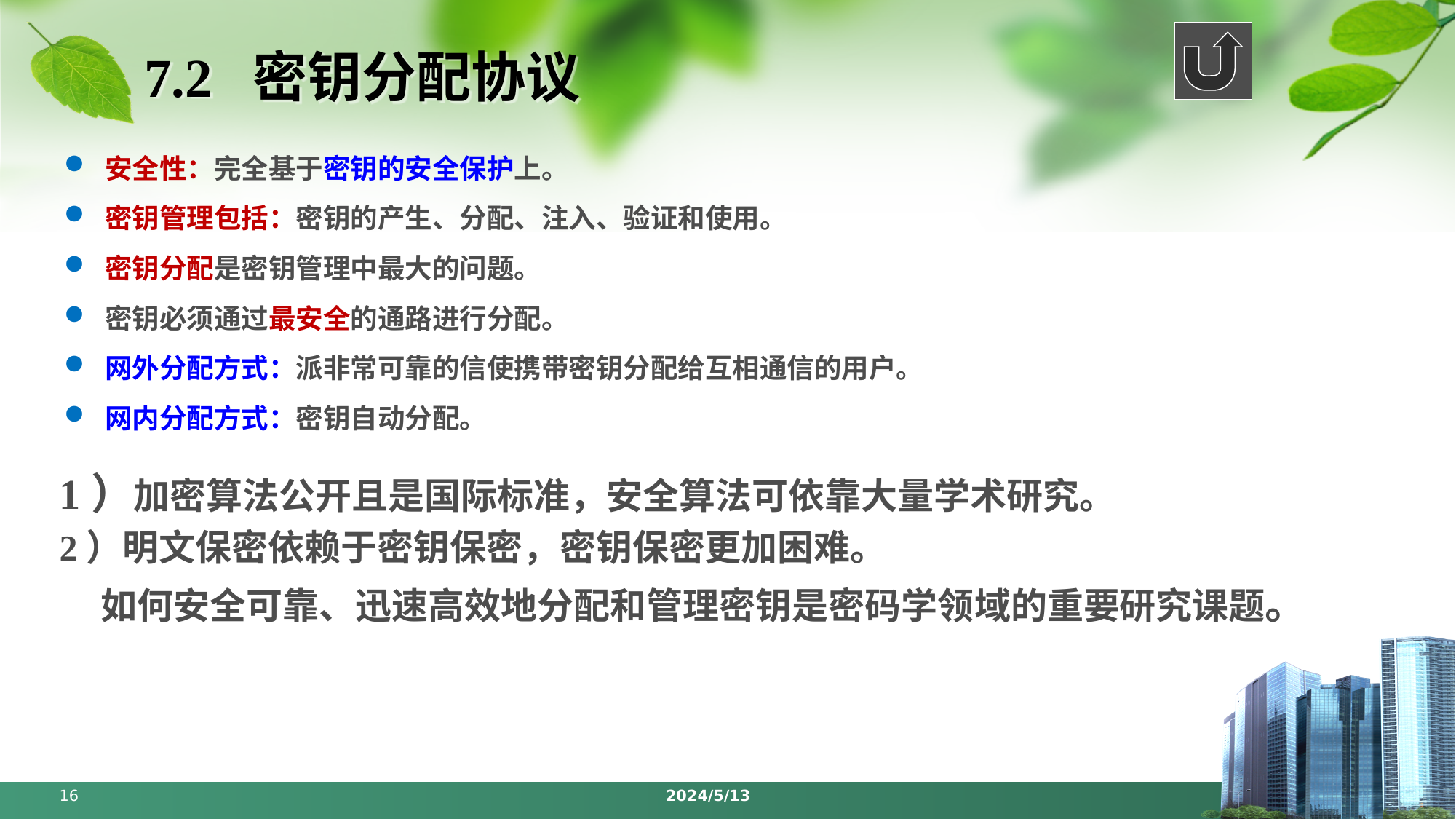

# 7.2  密钥分配协议
安全性：完全基于密钥的安全保护上。
密钥管理包括：密钥的产生、分配、注入、验证和使用。
密钥分配是密钥管理中最大的问题。
密钥必须通过最安全的通路进行分配。
网外分配方式：派非常可靠的信使携带密钥分配给互相通信的用户。
网内分配方式：密钥自动分配。
1）加密算法公开且是国际标准，安全算法可依靠大量学术研究。
2）明文保密依赖于密钥保密，密钥保密更加困难。
    如何安全可靠、迅速高效地分配和管理密钥是密码学领域的重要研究课题。
16
2024/5/13